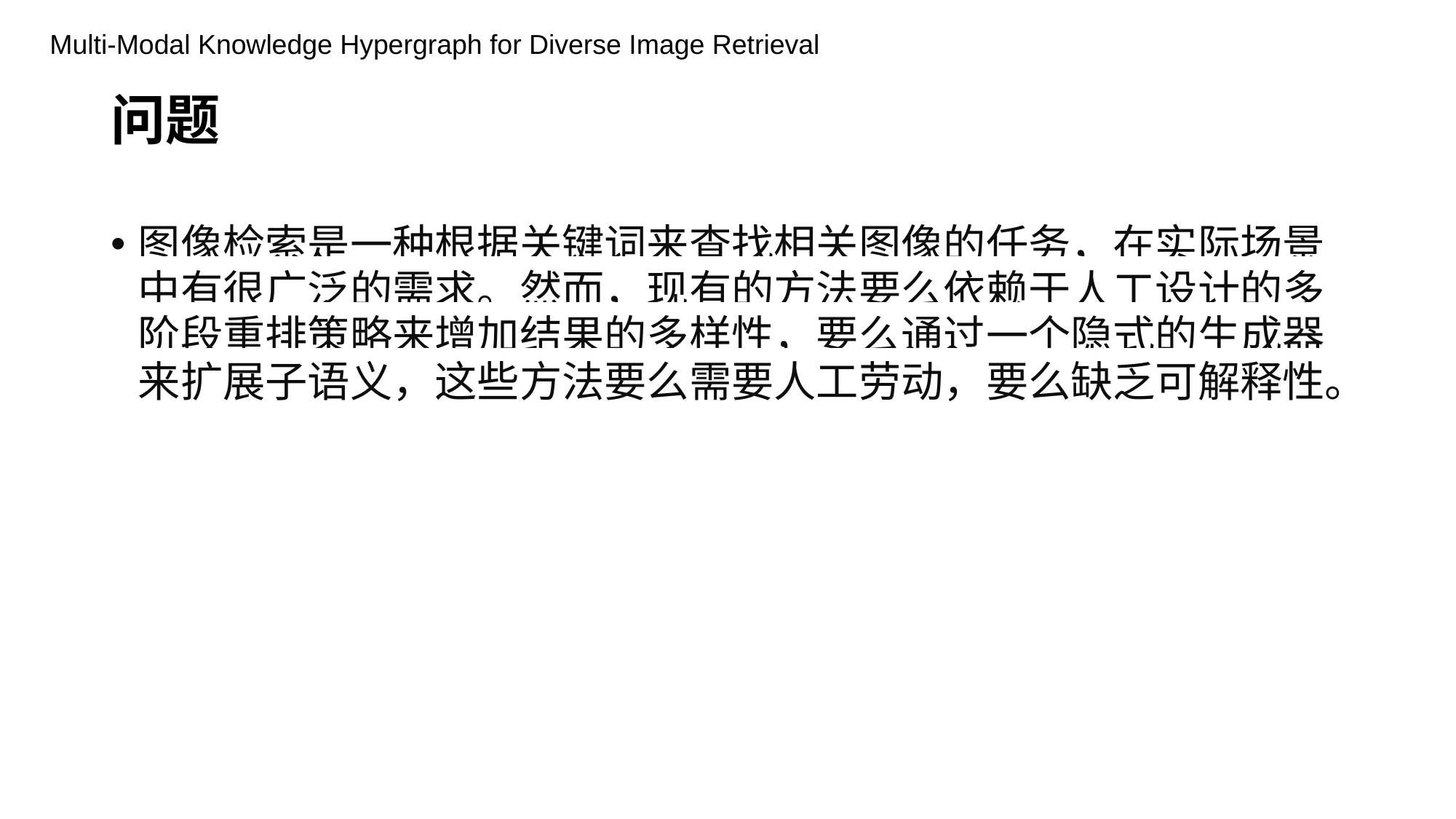

Multi-Modal Knowledge Hypergraph for Diverse Image Retrieval
# 问题
图像检索是一种根据关键词来查找相关图像的任务，在实际场景中有很广泛的需求。然而，现有的方法要么依赖于人工设计的多阶段重排策略来增加结果的多样性，要么通过一个隐式的生成器来扩展子语义，这些方法要么需要人工劳动，要么缺乏可解释性。